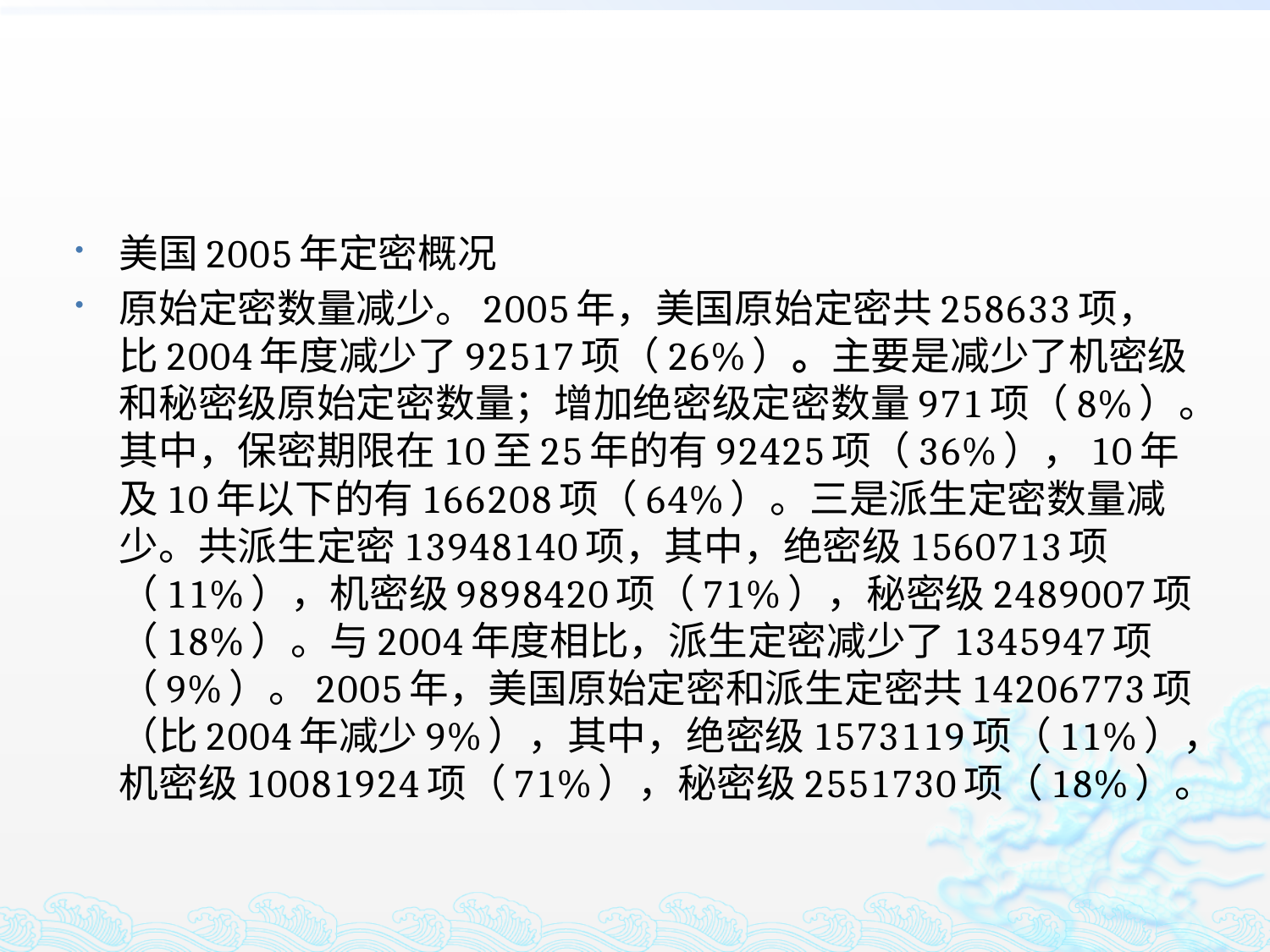

#
美国2005年定密概况
原始定密数量减少。2005年，美国原始定密共258633项，比2004年度减少了92517项（26%）。主要是减少了机密级和秘密级原始定密数量；增加绝密级定密数量971项（8%）。其中，保密期限在10至25年的有92425项（36%），10年及10年以下的有166208项（64%）。三是派生定密数量减少。共派生定密13948140项，其中，绝密级1560713项（11%），机密级9898420项（71%），秘密级2489007项（18%）。与2004年度相比，派生定密减少了1345947项（9%）。2005年，美国原始定密和派生定密共14206773项（比2004年减少9%），其中，绝密级1573119项（11%），机密级10081924项（71%），秘密级2551730项（18%）。